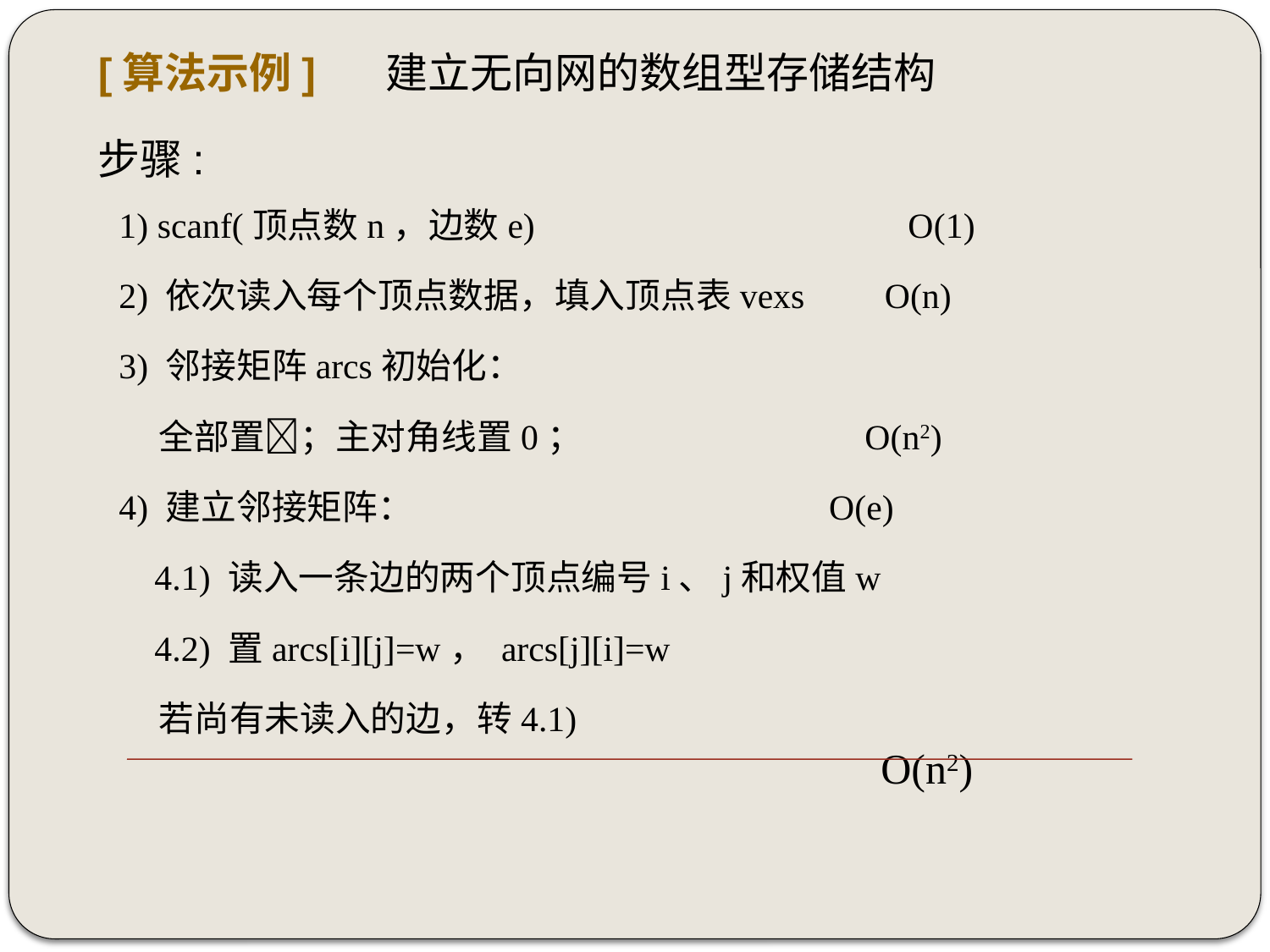

[算法示例]     建立无向网的数组型存储结构
步骤:
1) scanf(顶点数n，边数e)                                          O(1)
2) 依次读入每个顶点数据，填入顶点表vexs         O(n)
3) 邻接矩阵arcs初始化：
    全部置∝；主对角线置0；                                   O(n2)
4) 建立邻接矩阵：                                                    O(e)
    4.1) 读入一条边的两个顶点编号i、j和权值w
    4.2) 置arcs[i][j]=w， arcs[j][i]=w
    若尚有未读入的边，转4.1)
                                                                        O(n2)